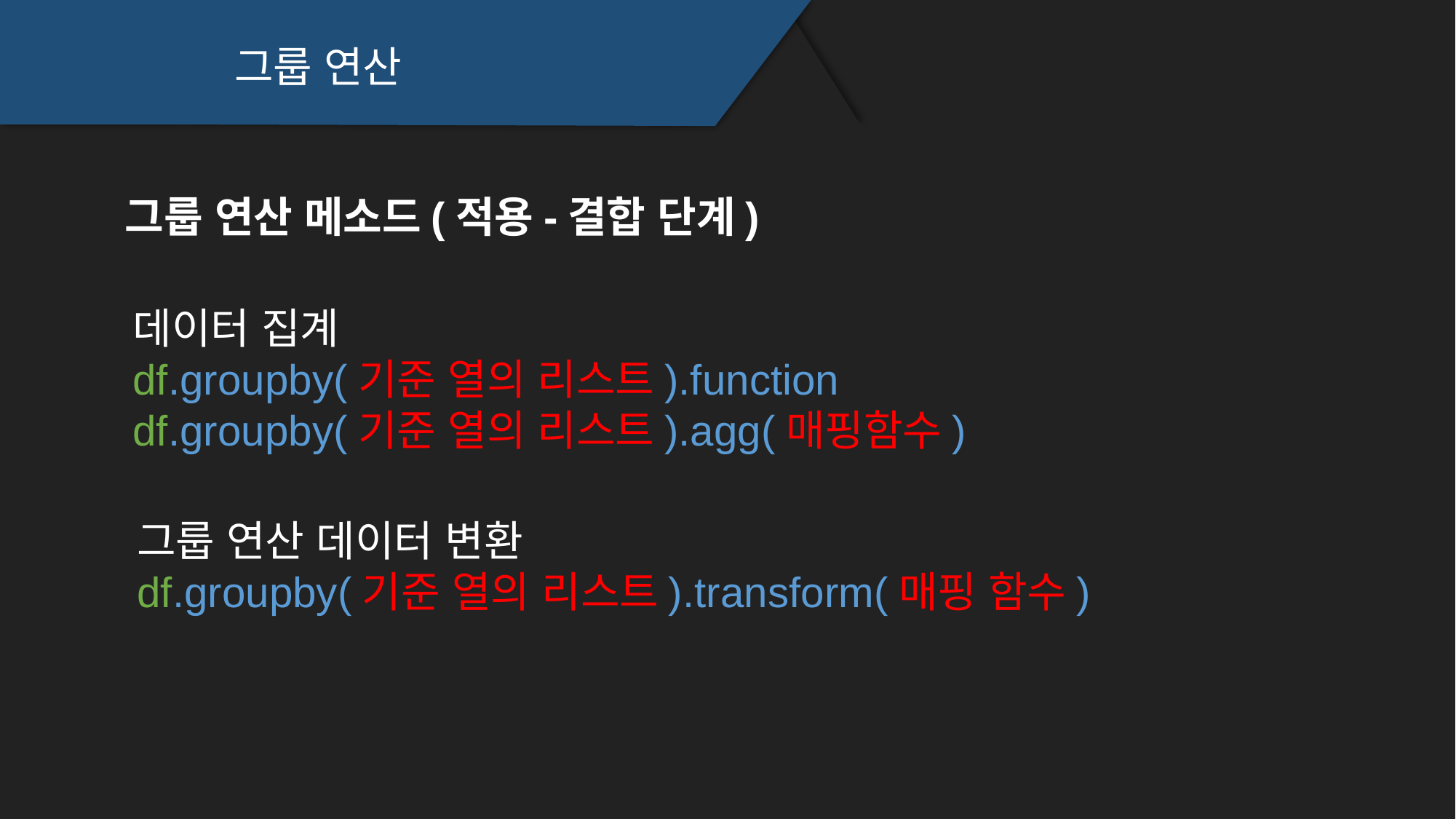

그룹 연산
그룹 연산 메소드(적용-결합 단계)
데이터 집계
df.groupby(기준 열의 리스트).function
df.groupby(기준 열의 리스트).agg(매핑함수)
그룹 연산 데이터 변환
df.groupby(기준 열의 리스트).transform(매핑 함수)